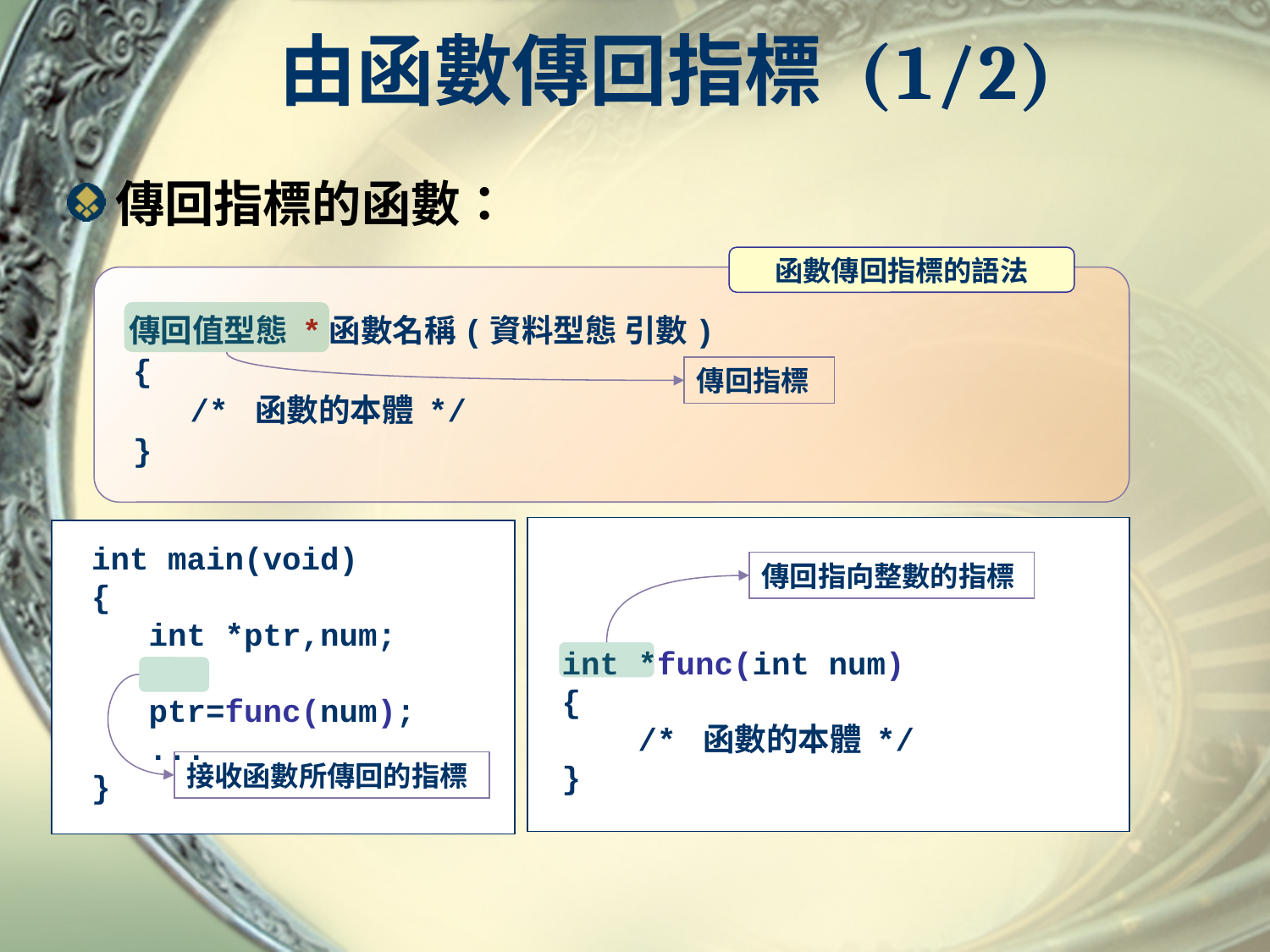

# 由函數傳回指標 (1/2)
傳回指標的函數：
函數傳回指標的語法
 傳回值型態 *函數名稱(資料型態 引數)
 {
    /* 函數的本體 */
 }

傳回指標

int main(void)
{
   int *ptr,num;
   ptr=func(num);
   ...
}
傳回指向整數的指標
int *func(int num)
{
    /* 函數的本體 */
}

接收函數所傳回的指標